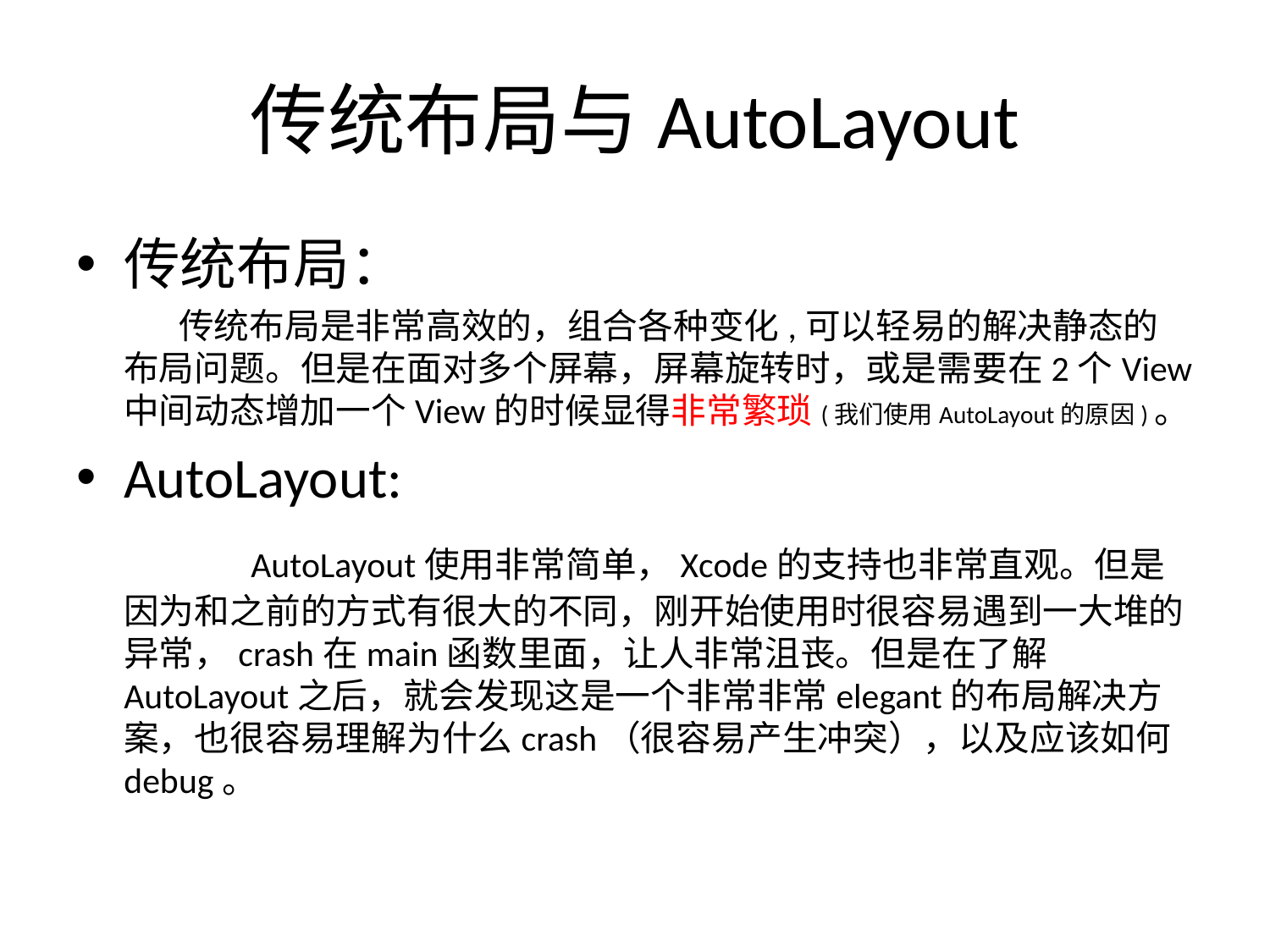

# 传统布局与AutoLayout
传统布局：
            传统布局是非常高效的，组合各种变化,可以轻易的解决静态的布局问题。但是在面对多个屏幕，屏幕旋转时，或是需要在2个View 中间动态增加一个View的时候显得非常繁琐(我们使用AutoLayout的原因)。
AutoLayout:
		AutoLayout使用非常简单，Xcode的支持也非常直观。但是因为和之前的方式有很大的不同，刚开始使用时很容易遇到一大堆的异常，crash在main函数里面，让人非常沮丧。但是在了解AutoLayout之后，就会发现这是一个非常非常elegant的布局解决方案，也很容易理解为什么crash（很容易产生冲突），以及应该如何debug。